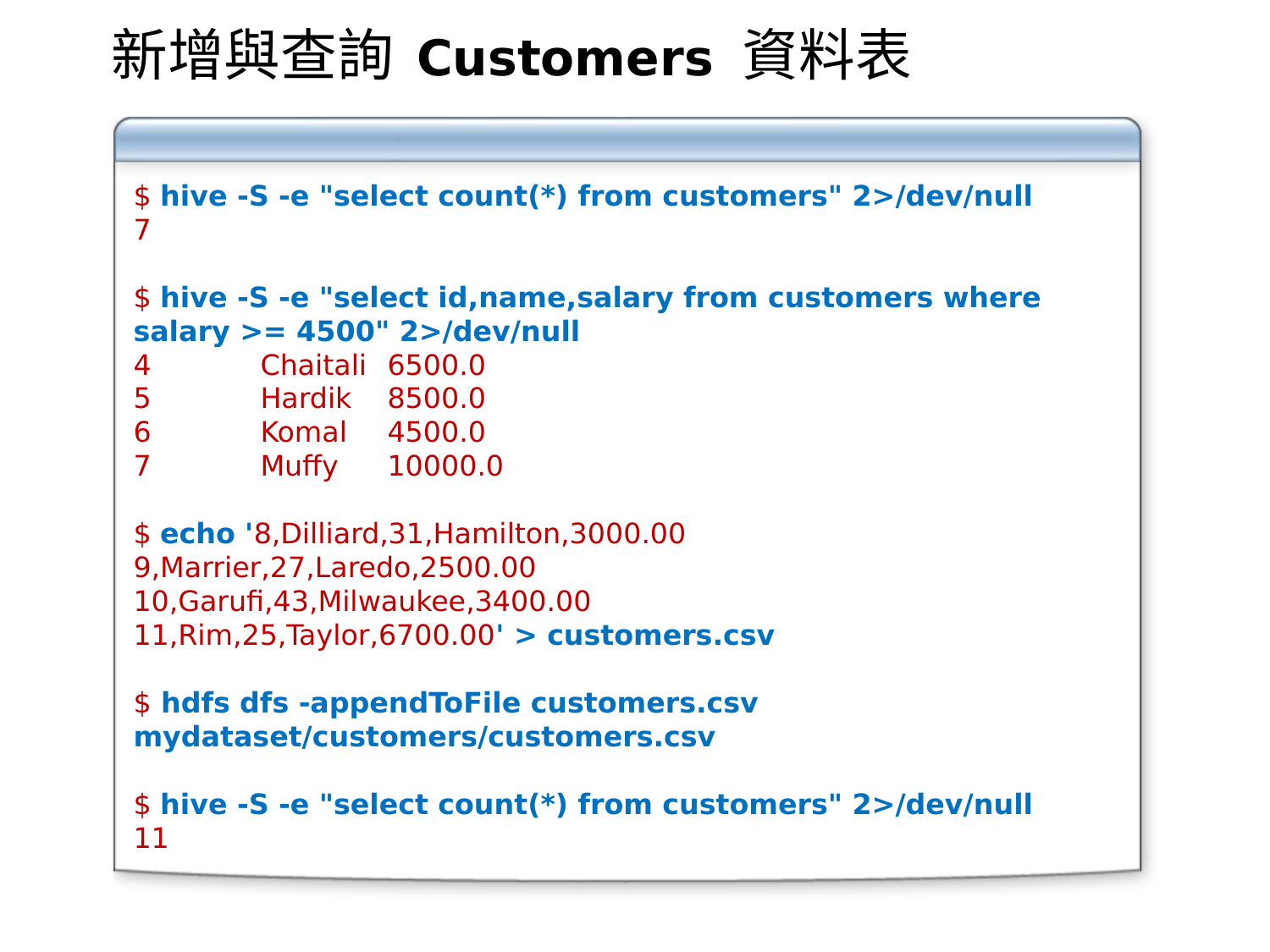

新增與查詢 Customers 資料表
$ hive -S -e "select count(*) from customers" 2>/dev/null
7

$ hive -S -e "select id,name,salary from customers where salary >= 4500" 2>/dev/null
4	Chaitali	6500.0
5	Hardik	8500.0
6	Komal	4500.0
7	Muffy	10000.0

$ echo '8,Dilliard,31,Hamilton,3000.00
9,Marrier,27,Laredo,2500.00
10,Garufi,43,Milwaukee,3400.00
11,Rim,25,Taylor,6700.00' > customers.csv

$ hdfs dfs -appendToFile customers.csv  mydataset/customers/customers.csv

$ hive -S -e "select count(*) from customers" 2>/dev/null
11